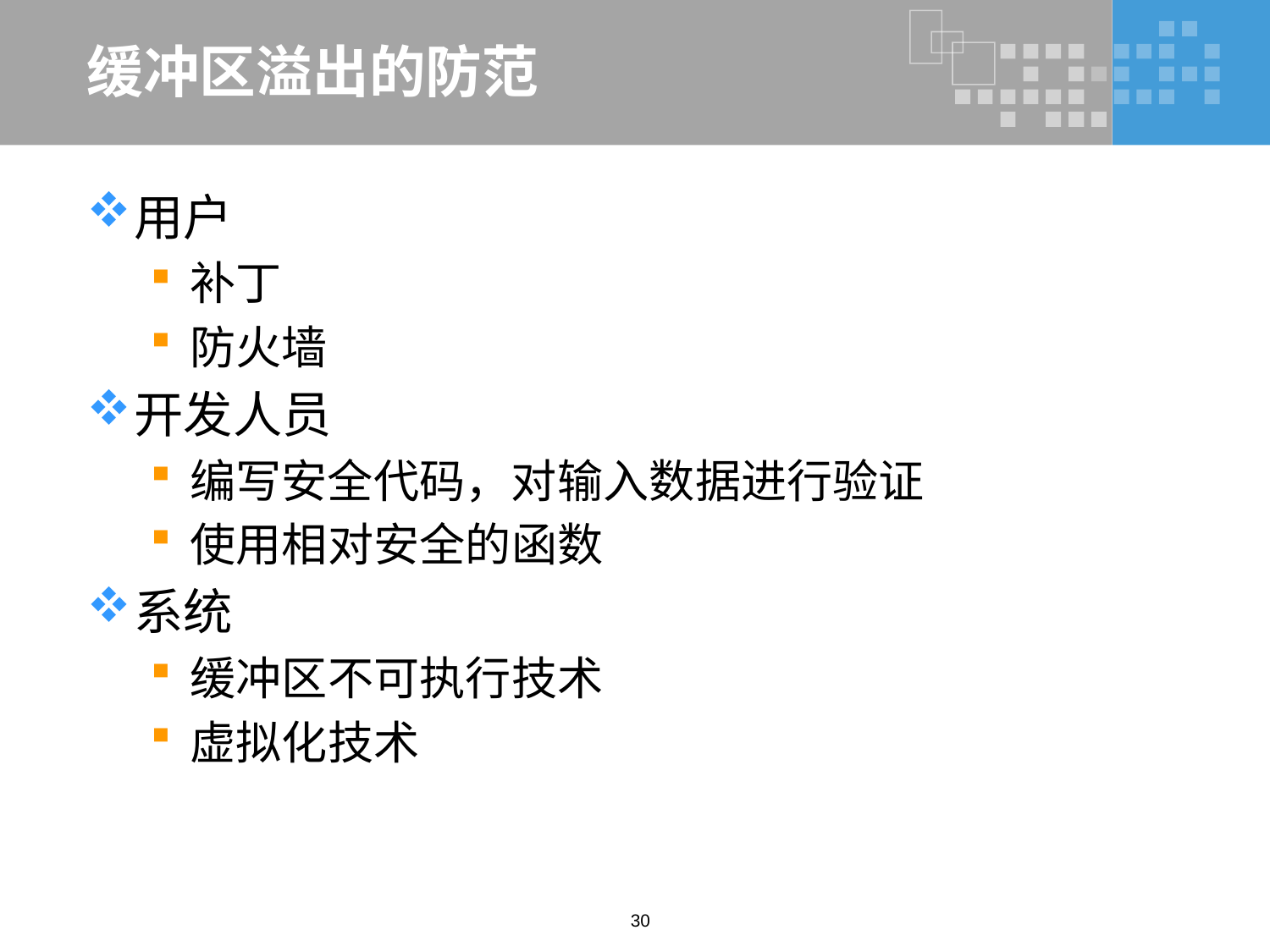

# 缓冲区溢出的防范
用户
补丁
防火墙
开发人员
编写安全代码，对输入数据进行验证
使用相对安全的函数
系统
缓冲区不可执行技术
虚拟化技术

30